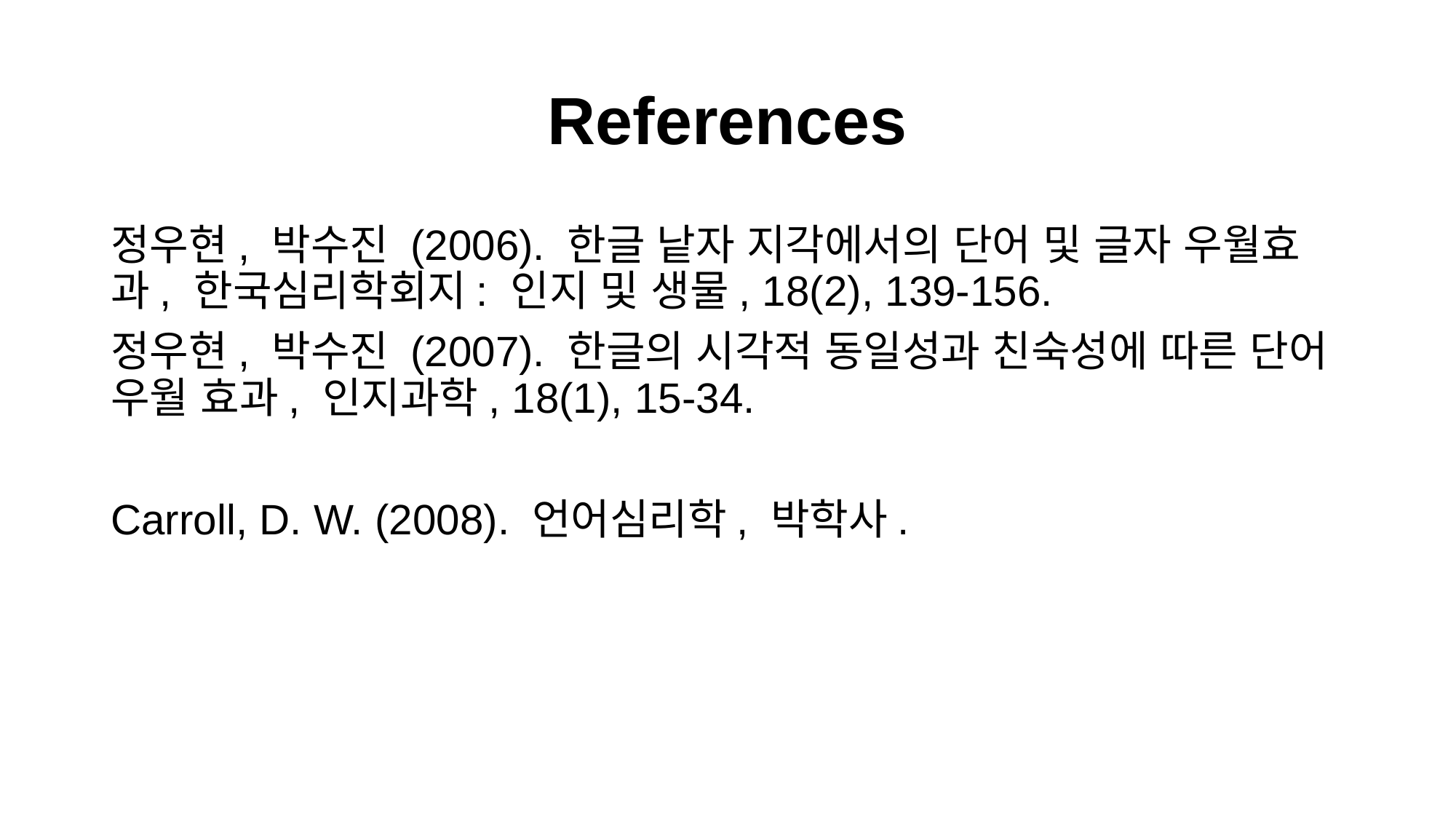

# References
정우현, 박수진 (2006). 한글 낱자 지각에서의 단어 및 글자 우월효과, 한국심리학회지: 인지 및 생물, 18(2), 139-156.
정우현, 박수진 (2007). 한글의 시각적 동일성과 친숙성에 따른 단어 우월 효과, 인지과학, 18(1), 15-34.

Carroll, D. W. (2008). 언어심리학, 박학사.